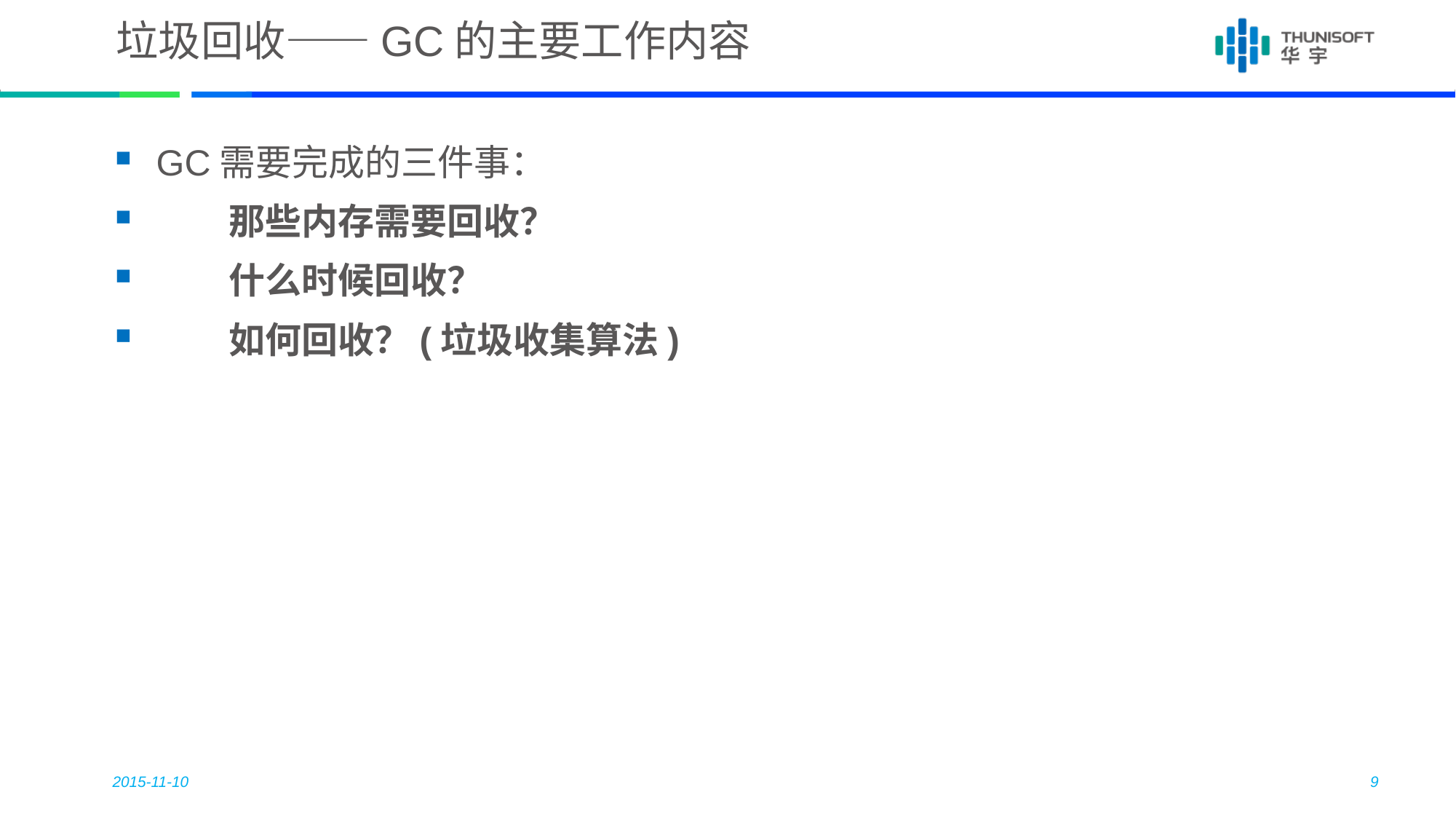

# 垃圾回收——GC的主要工作内容
GC需要完成的三件事：
　　那些内存需要回收？
　　什么时候回收？
　　如何回收？(垃圾收集算法)
2015-11-10
9